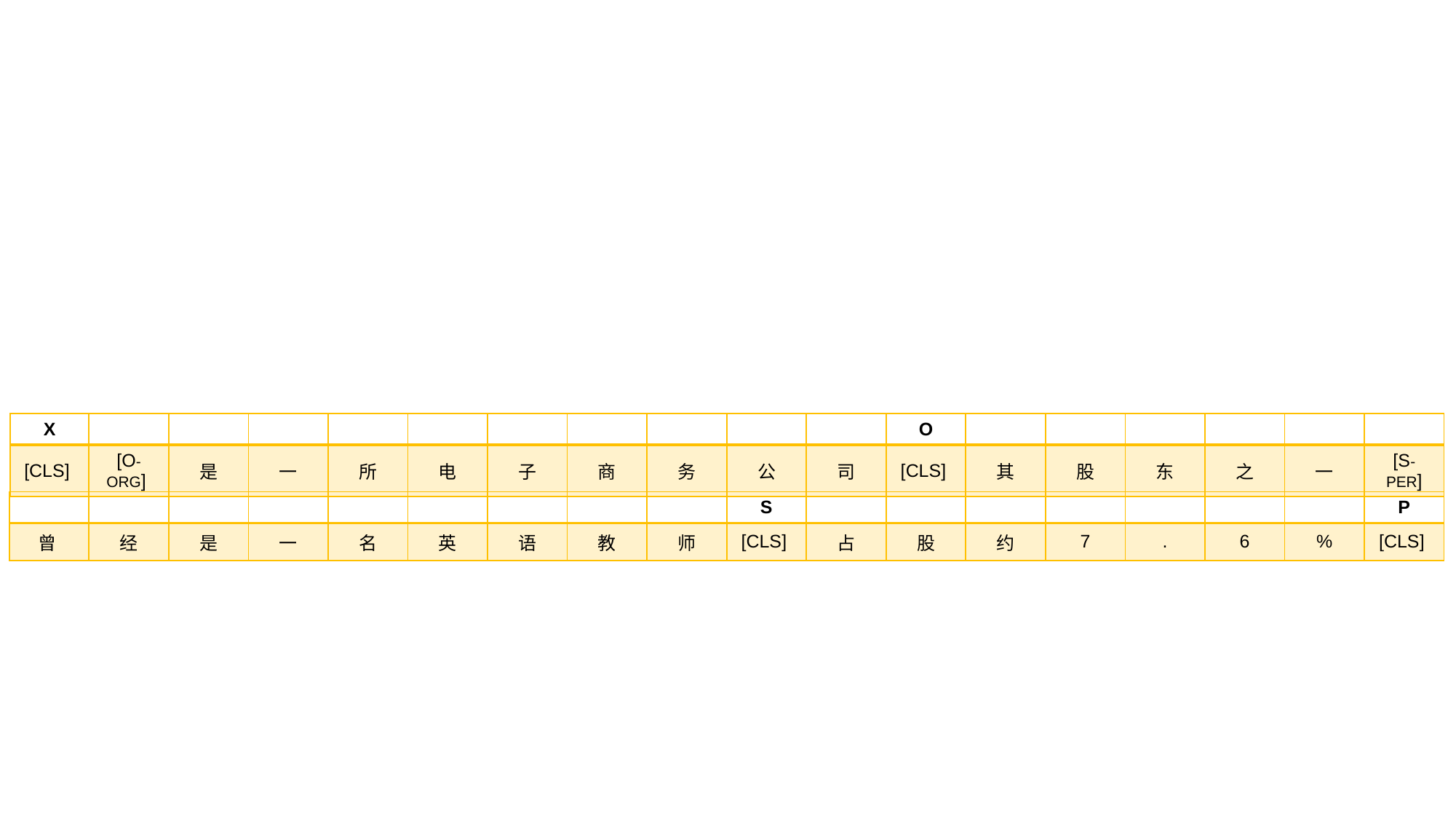

| X |  |  |  |  |  |  |  |  |  |  | O |  |  |  |  |  |  |
| --- | --- | --- | --- | --- | --- | --- | --- | --- | --- | --- | --- | --- | --- | --- | --- | --- | --- |
| [CLS] | [O-ORG] | 是 | 一 | 所 | 电 | 子 | 商 | 务 | 公 | 司 | [CLS] | 其 | 股 | 东 | 之 | 一 | [S-PER] |
|  |  |  |  |  |  |  |  |  | S |  |  |  |  |  |  |  | P |
| --- | --- | --- | --- | --- | --- | --- | --- | --- | --- | --- | --- | --- | --- | --- | --- | --- | --- |
| 曾 | 经 | 是 | 一 | 名 | 英 | 语 | 教 | 师 | [CLS] | 占 | 股 | 约 | 7 | . | 6 | % | [CLS] |